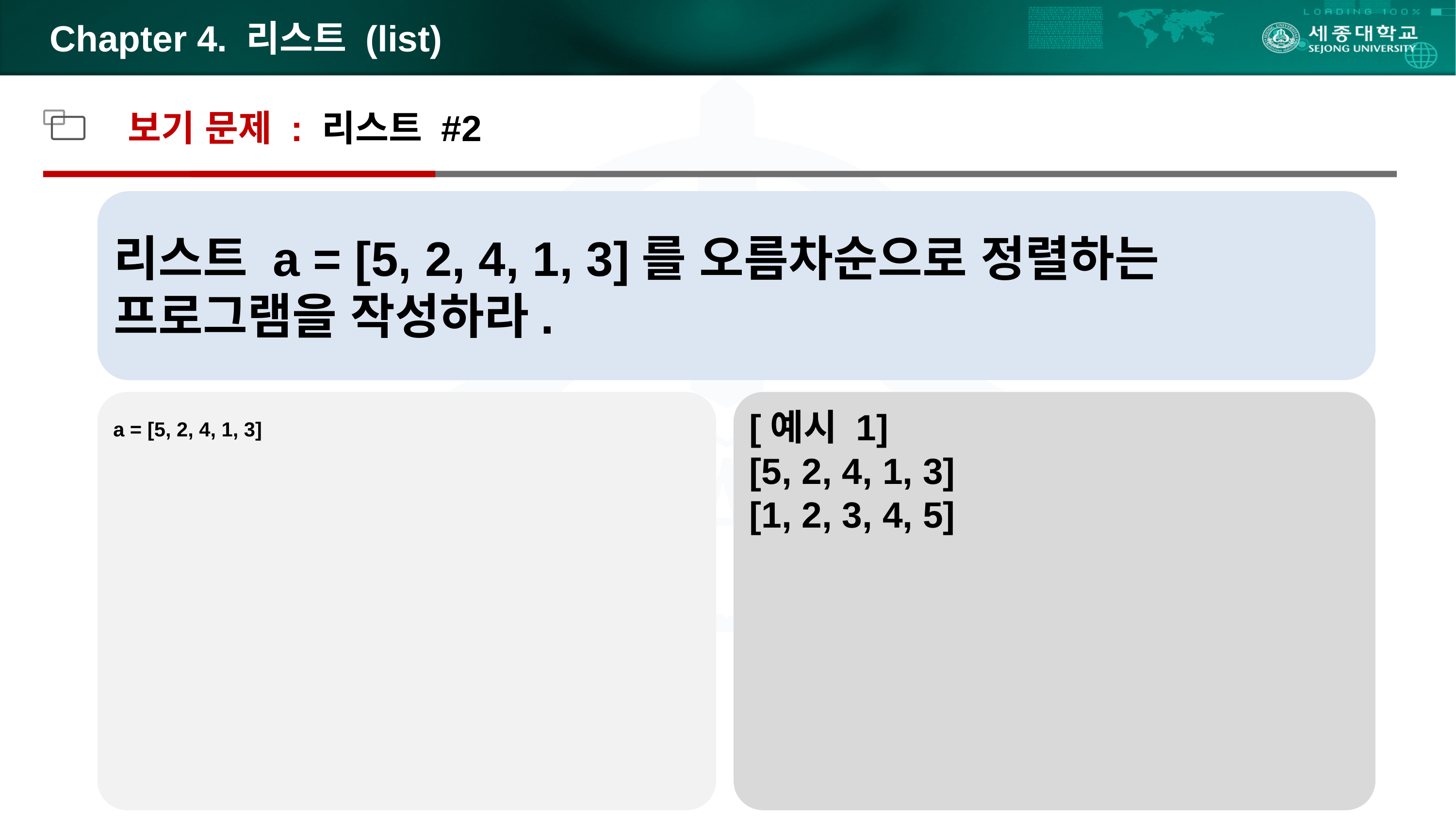

# Chapter 4. 리스트 (list)
보기 문제 : 리스트 #2
리스트 a = [5, 2, 4, 1, 3]를 오름차순으로 정렬하는 프로그램을 작성하라.
a = [5, 2, 4, 1, 3]
[예시 1]
[5, 2, 4, 1, 3]
[1, 2, 3, 4, 5]